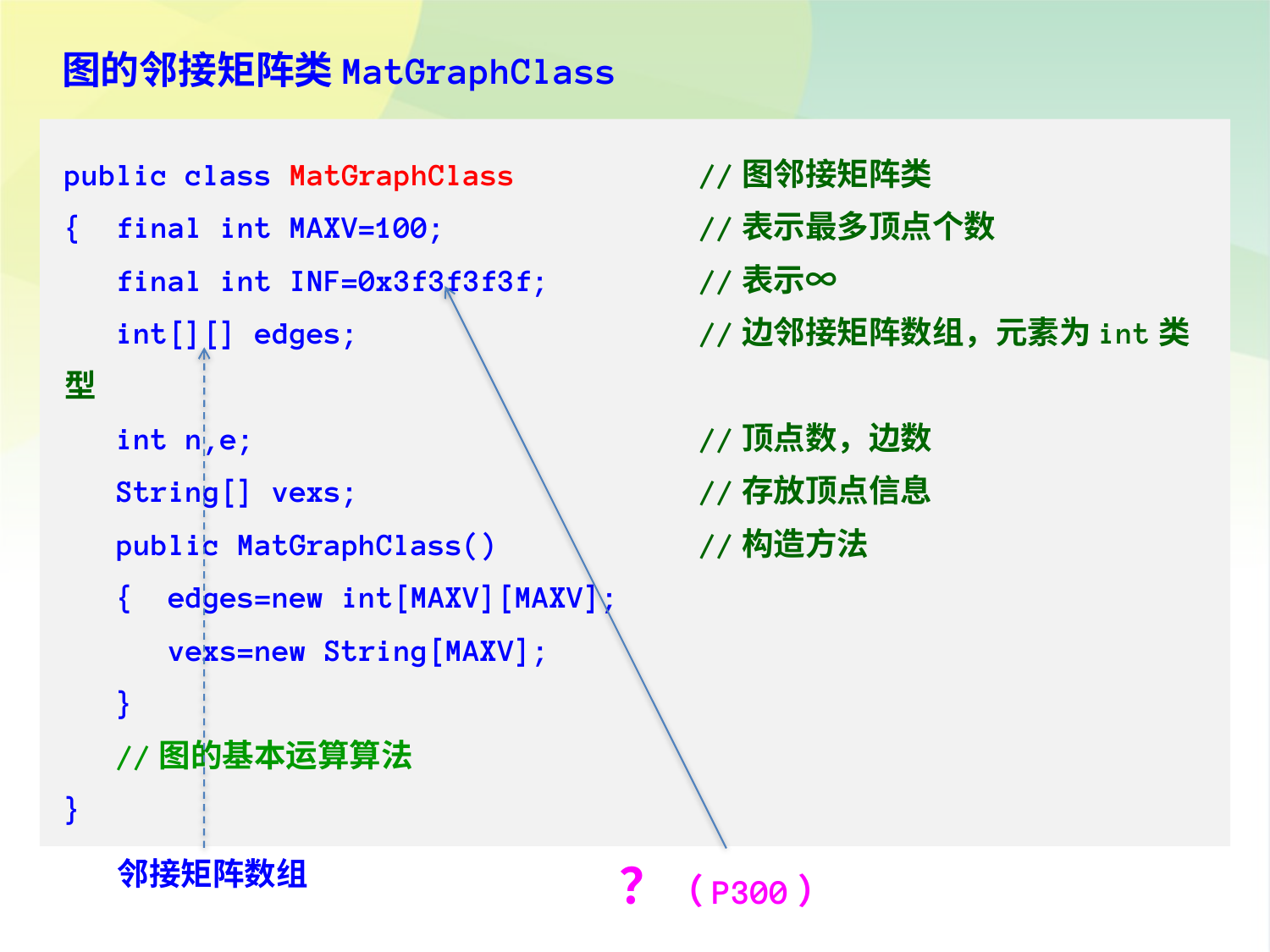

图的邻接矩阵类MatGraphClass
public class MatGraphClass		//图邻接矩阵类
{  final int MAXV=100;		//表示最多顶点个数
   final int INF=0x3f3f3f3f;		//表示∞
   int[][] edges;			//边邻接矩阵数组，元素为int类型
   int n,e;				//顶点数，边数
   String[] vexs;			//存放顶点信息
   public MatGraphClass()		//构造方法
   {  edges=new int[MAXV][MAXV];
      vexs=new String[MAXV];
   }
   //图的基本运算算法
}
？（P300）
邻接矩阵数组